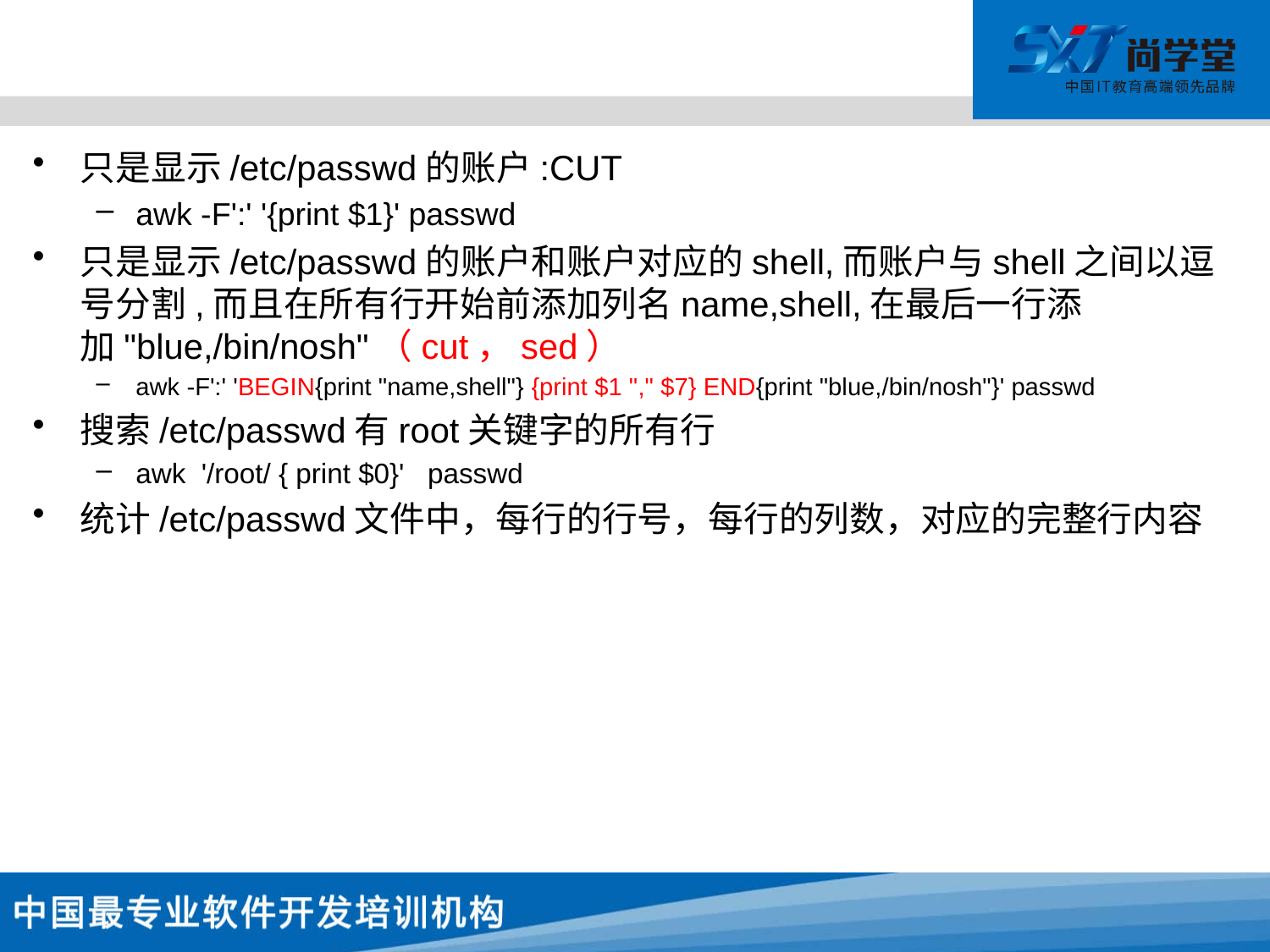

#
只是显示/etc/passwd的账户:CUT
awk -F':' '{print $1}' passwd
只是显示/etc/passwd的账户和账户对应的shell,而账户与shell之间以逗号分割,而且在所有行开始前添加列名name,shell,在最后一行添加"blue,/bin/nosh"（cut，sed）
awk -F':' 'BEGIN{print "name,shell"} {print $1 "," $7} END{print "blue,/bin/nosh"}' passwd
搜索/etc/passwd有root关键字的所有行
awk  '/root/ { print $0}'   passwd
统计/etc/passwd文件中，每行的行号，每行的列数，对应的完整行内容